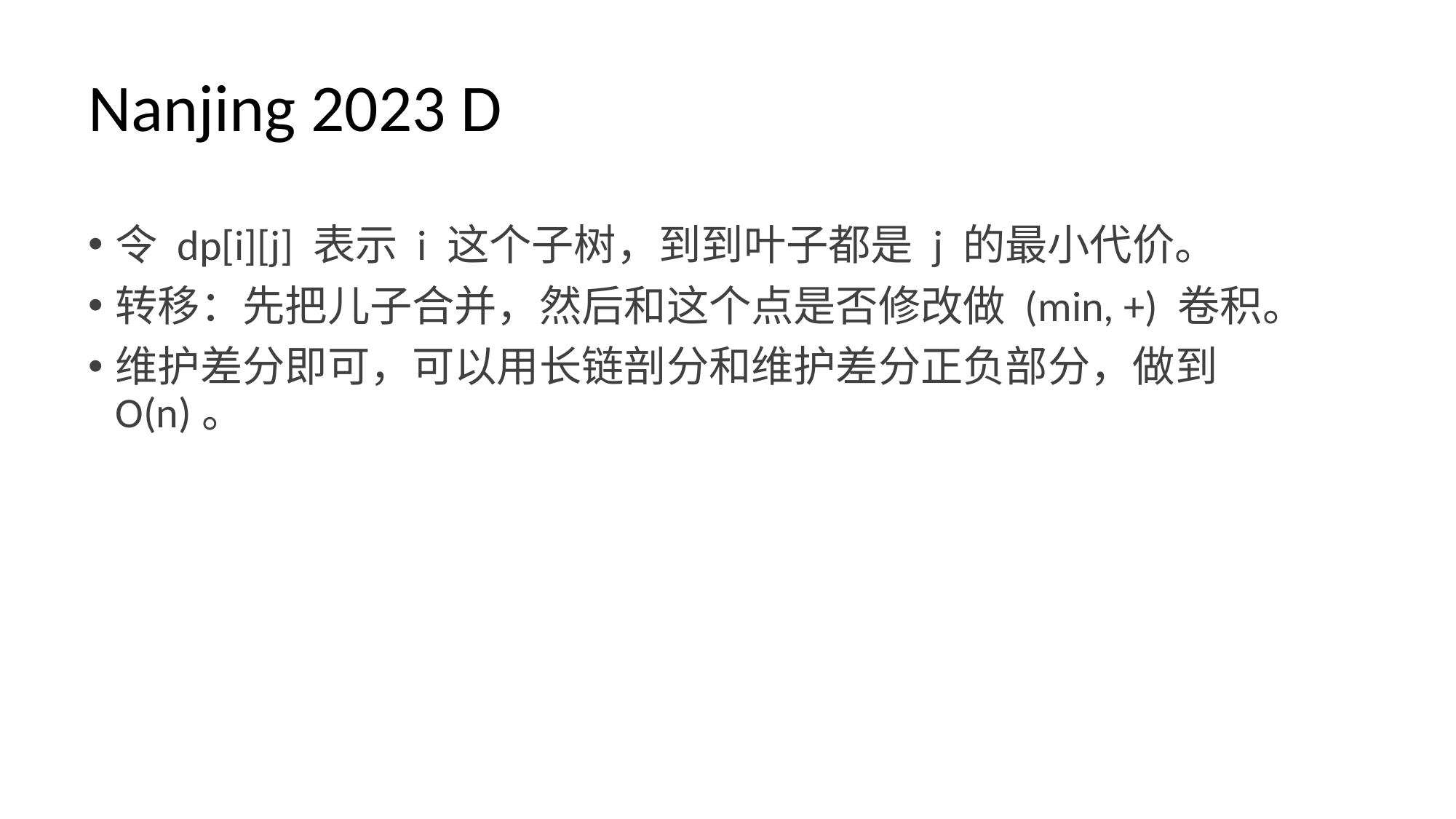

# Nanjing 2023 D
令 dp[i][j] 表示 i 这个子树，到到叶子都是 j 的最小代价。
转移：先把儿子合并，然后和这个点是否修改做 (min, +) 卷积。
维护差分即可，可以用长链剖分和维护差分正负部分，做到 O(n)。